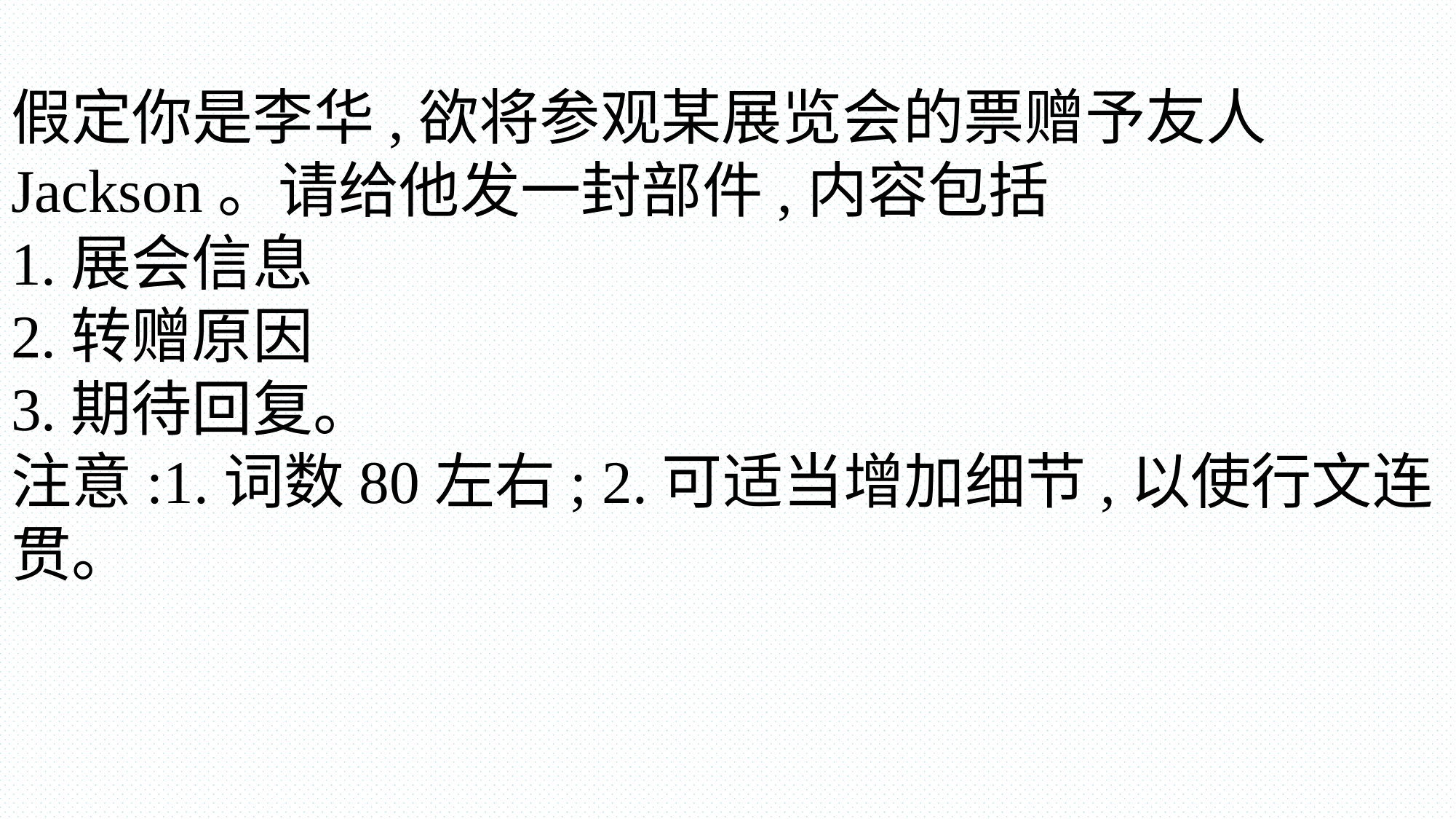

假定你是李华,欲将参观某展览会的票赠予友人 Jackson。请给他发一封部件,内容包括
1.展会信息
2.转赠原因
3.期待回复。
注意:1.词数80左右; 2.可适当增加细节,以使行文连贯。